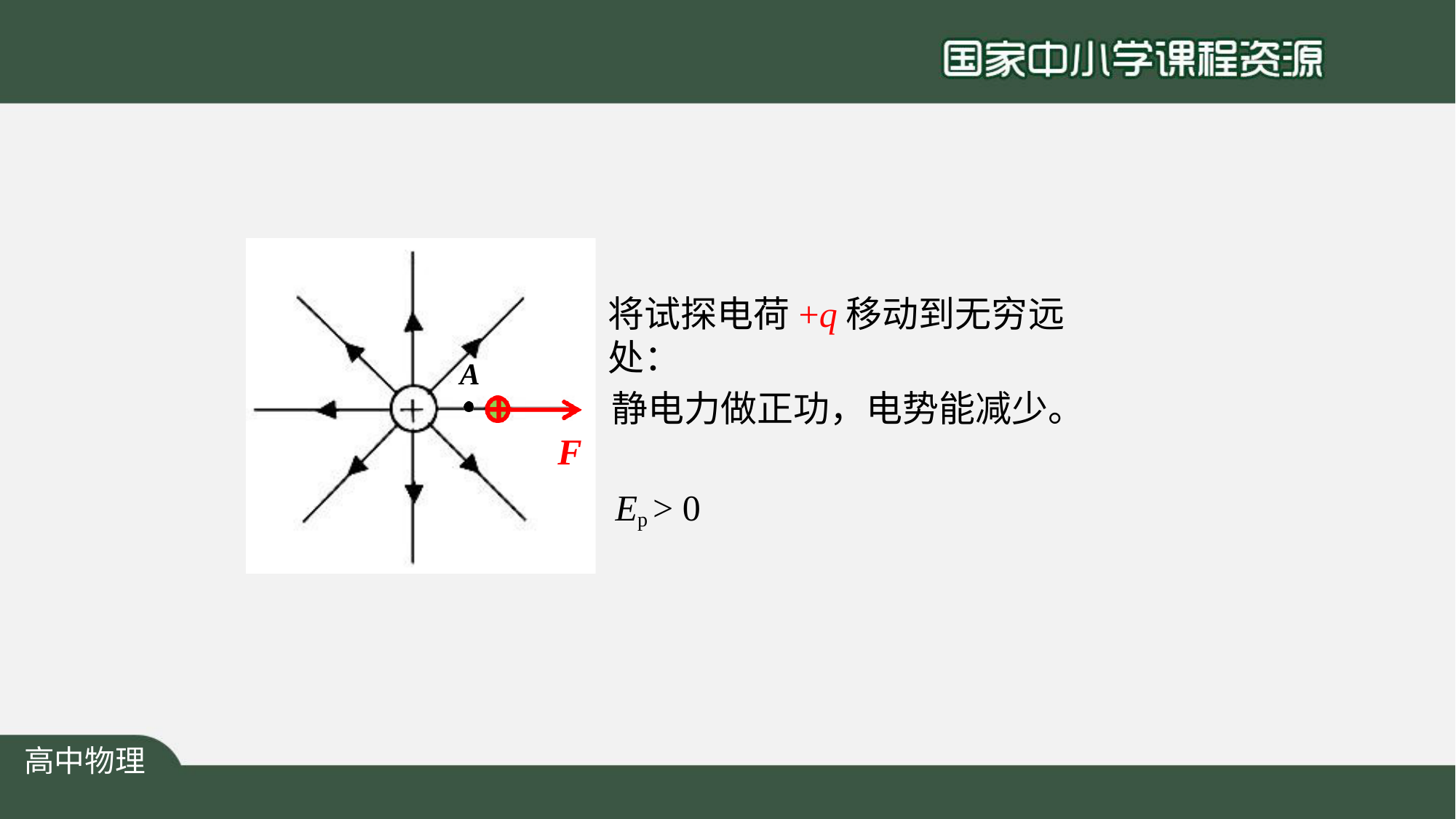

# 将试探电荷+q移动到无穷远处：
A
静电力做正功，电势能减少。
F
Ep > 0

高中物理